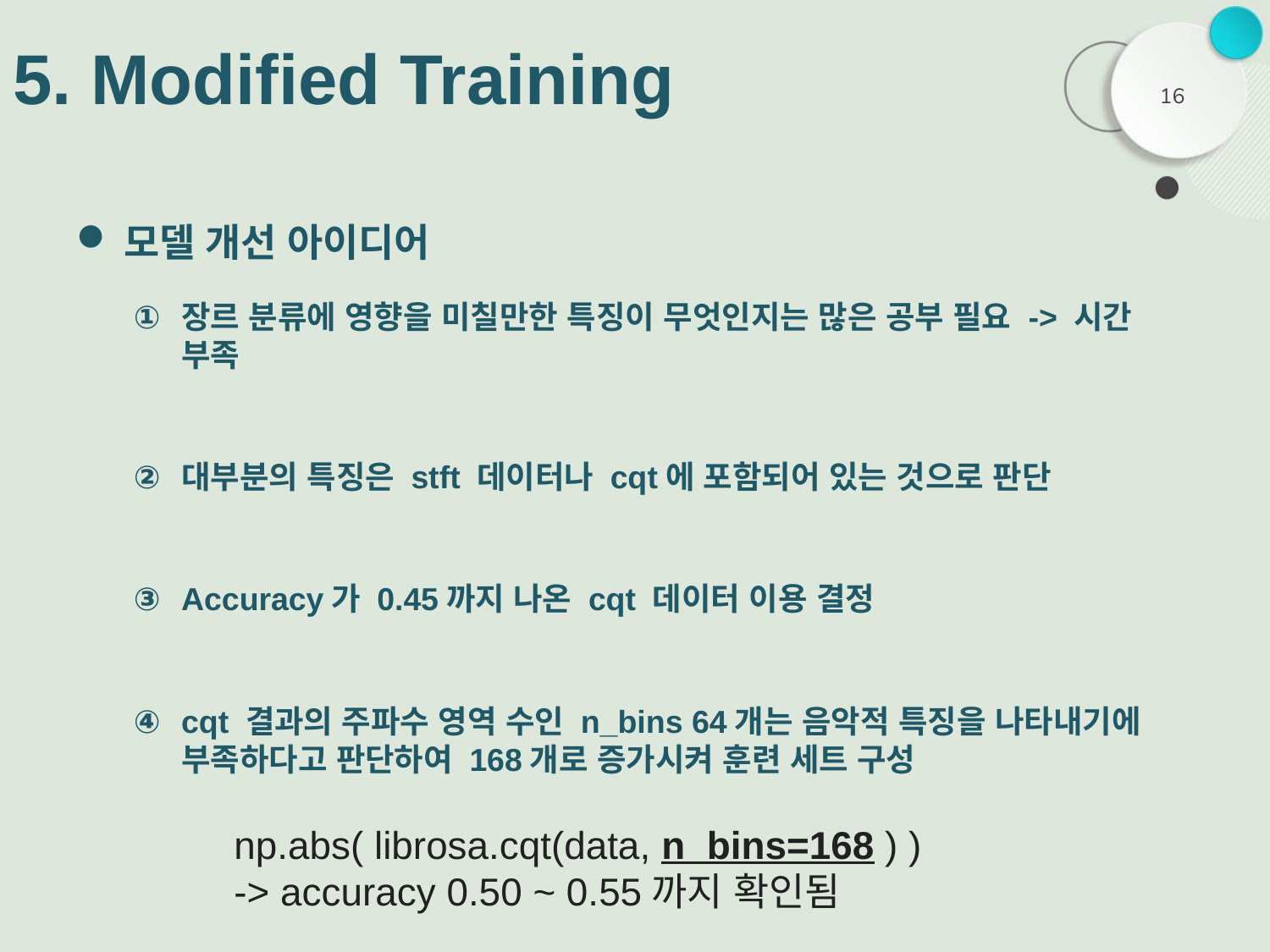

# 5. Modified Training
모델 개선 아이디어
장르 분류에 영향을 미칠만한 특징이 무엇인지는 많은 공부 필요 -> 시간 부족
대부분의 특징은 stft 데이터나 cqt에 포함되어 있는 것으로 판단
Accuracy가 0.45까지 나온 cqt 데이터 이용 결정
cqt 결과의 주파수 영역 수인 n_bins 64개는 음악적 특징을 나타내기에 부족하다고 판단하여 168개로 증가시켜 훈련 세트 구성
np.abs( librosa.cqt(data, n_bins=168 ) )
-> accuracy 0.50 ~ 0.55까지 확인됨